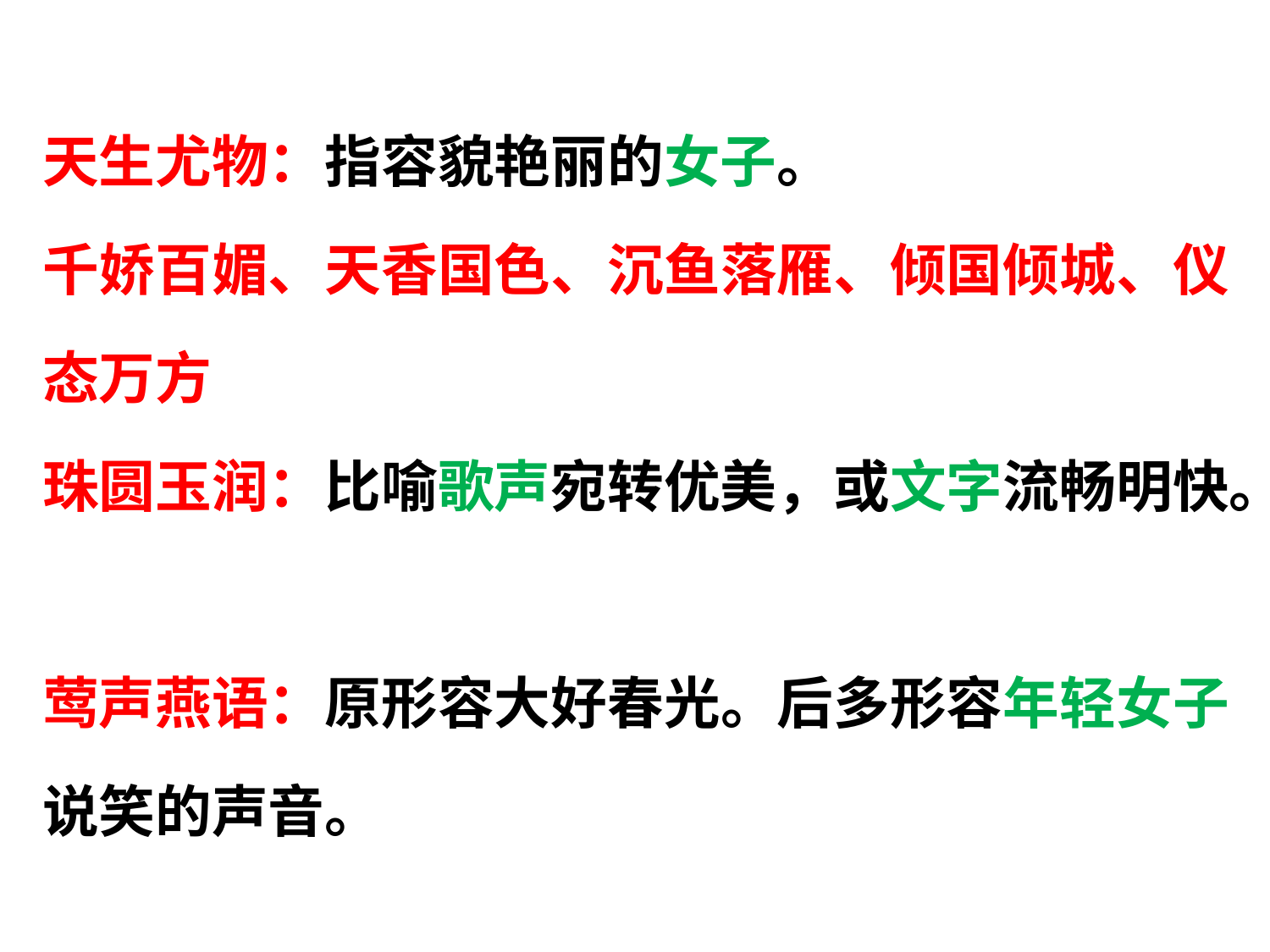

天生尤物：指容貌艳丽的女子。
千娇百媚、天香国色、沉鱼落雁、倾国倾城、仪态万方
珠圆玉润：比喻歌声宛转优美，或文字流畅明快。
莺声燕语：原形容大好春光。后多形容年轻女子说笑的声音。